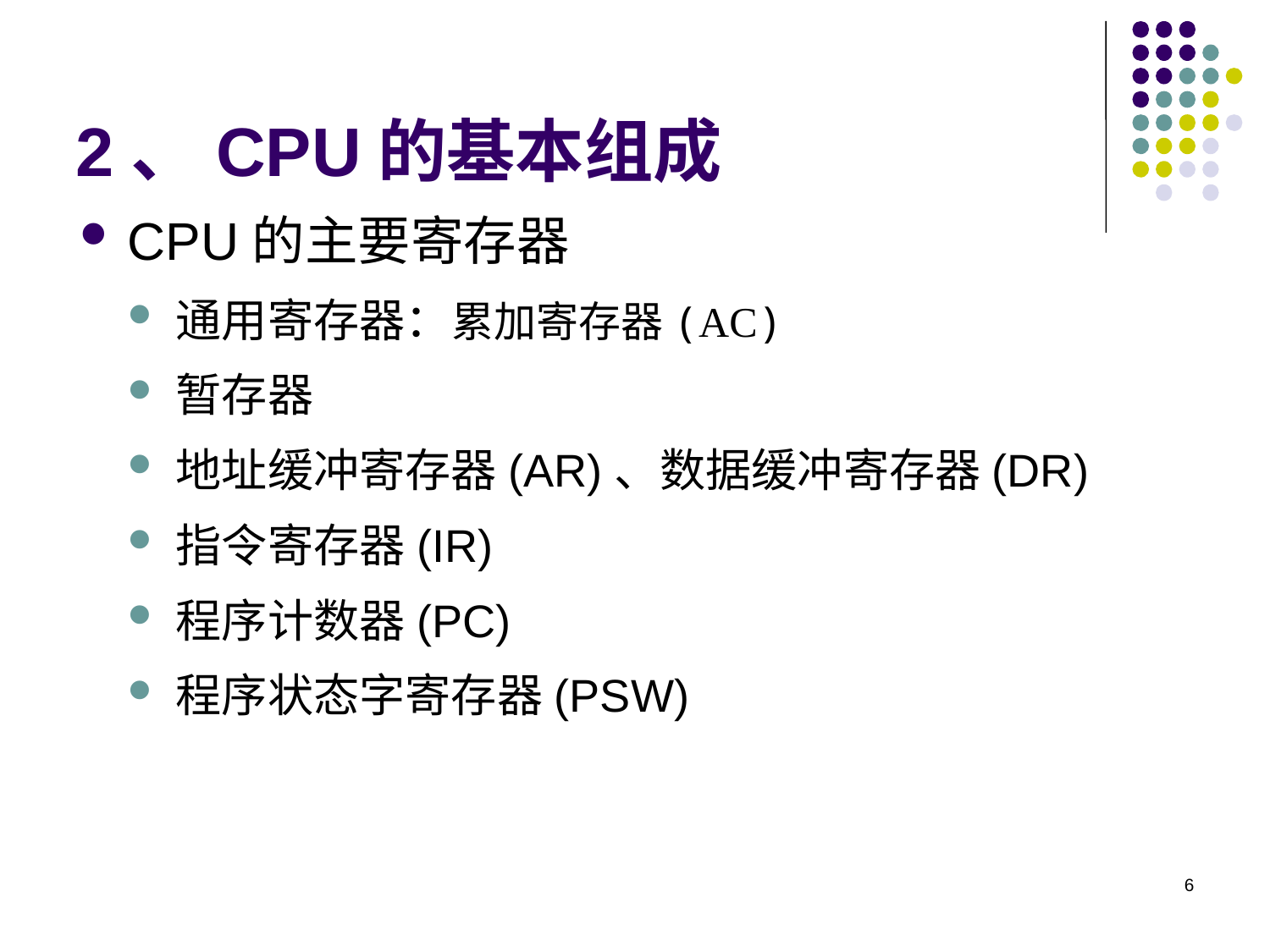

2、CPU的基本组成
CPU的主要寄存器
通用寄存器：累加寄存器(AC)
暂存器
地址缓冲寄存器(AR)、数据缓冲寄存器(DR)
指令寄存器(IR)
程序计数器(PC)
程序状态字寄存器(PSW)

6